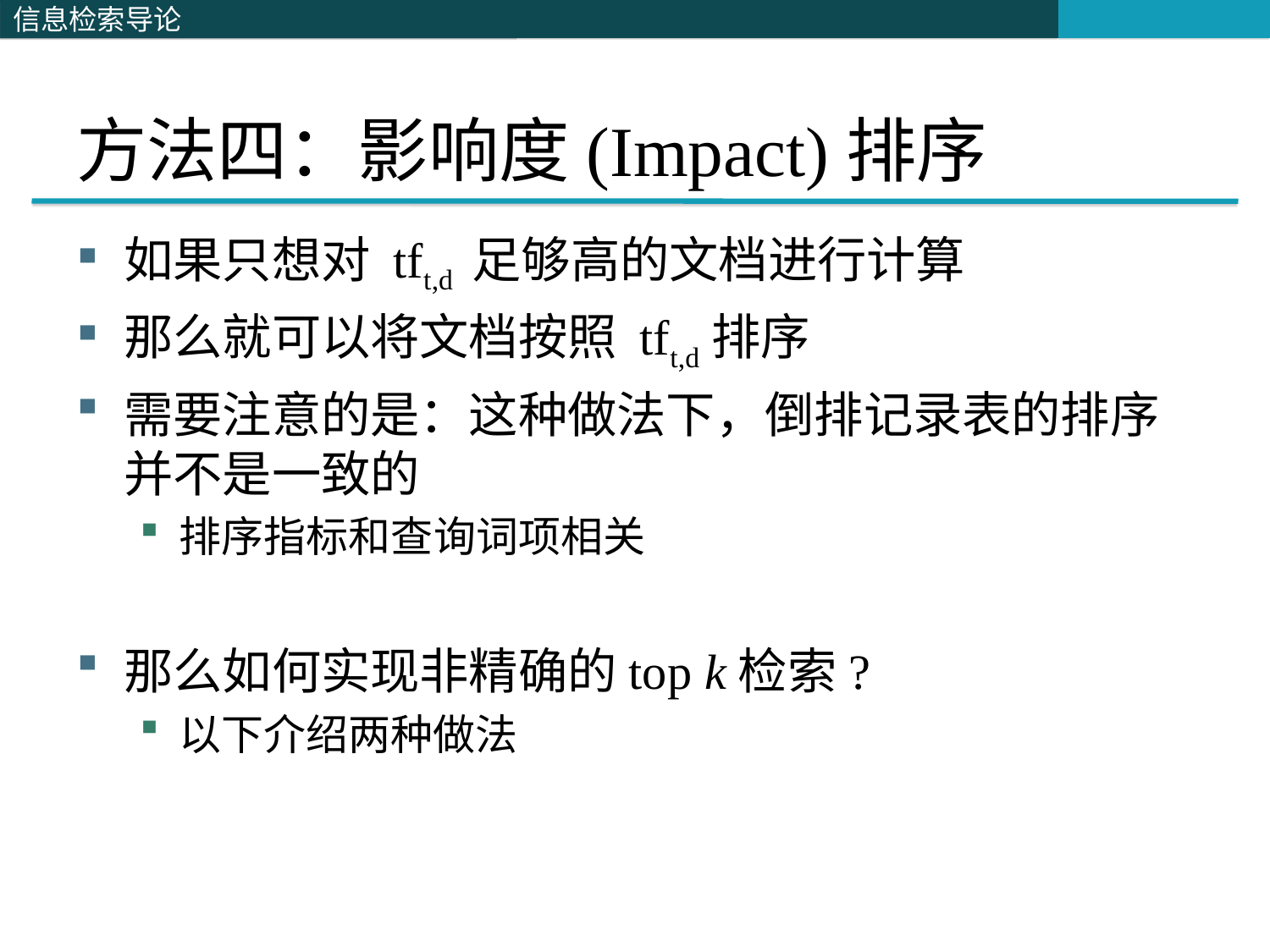

# 方法四：影响度(Impact)排序
如果只想对 tft,d 足够高的文档进行计算
那么就可以将文档按照 tft,d排序
需要注意的是：这种做法下，倒排记录表的排序并不是一致的
排序指标和查询词项相关

那么如何实现非精确的top k检索?
以下介绍两种做法